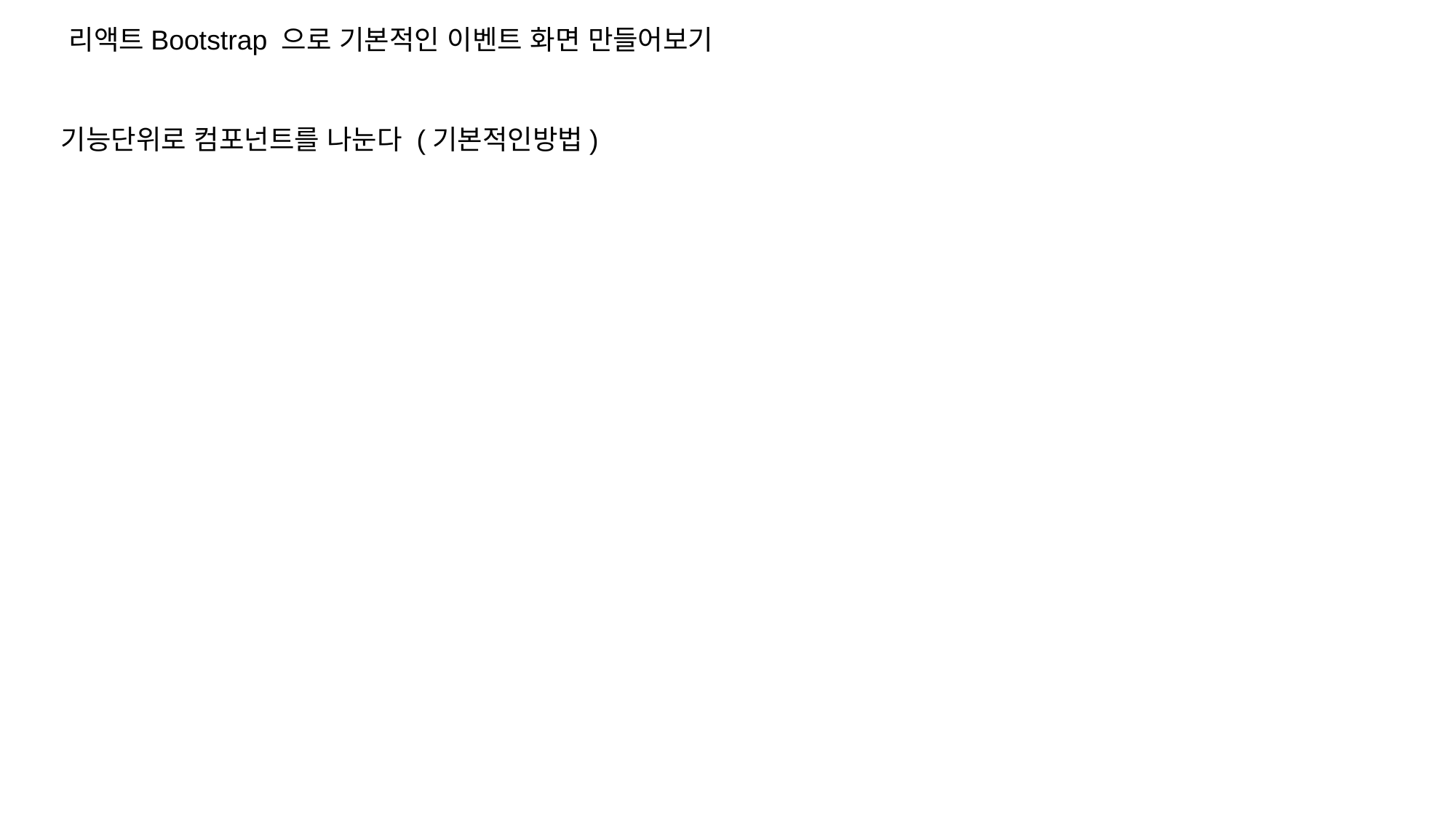

리액트Bootstrap 으로 기본적인 이벤트 화면 만들어보기
기능단위로 컴포넌트를 나눈다 (기본적인방법)